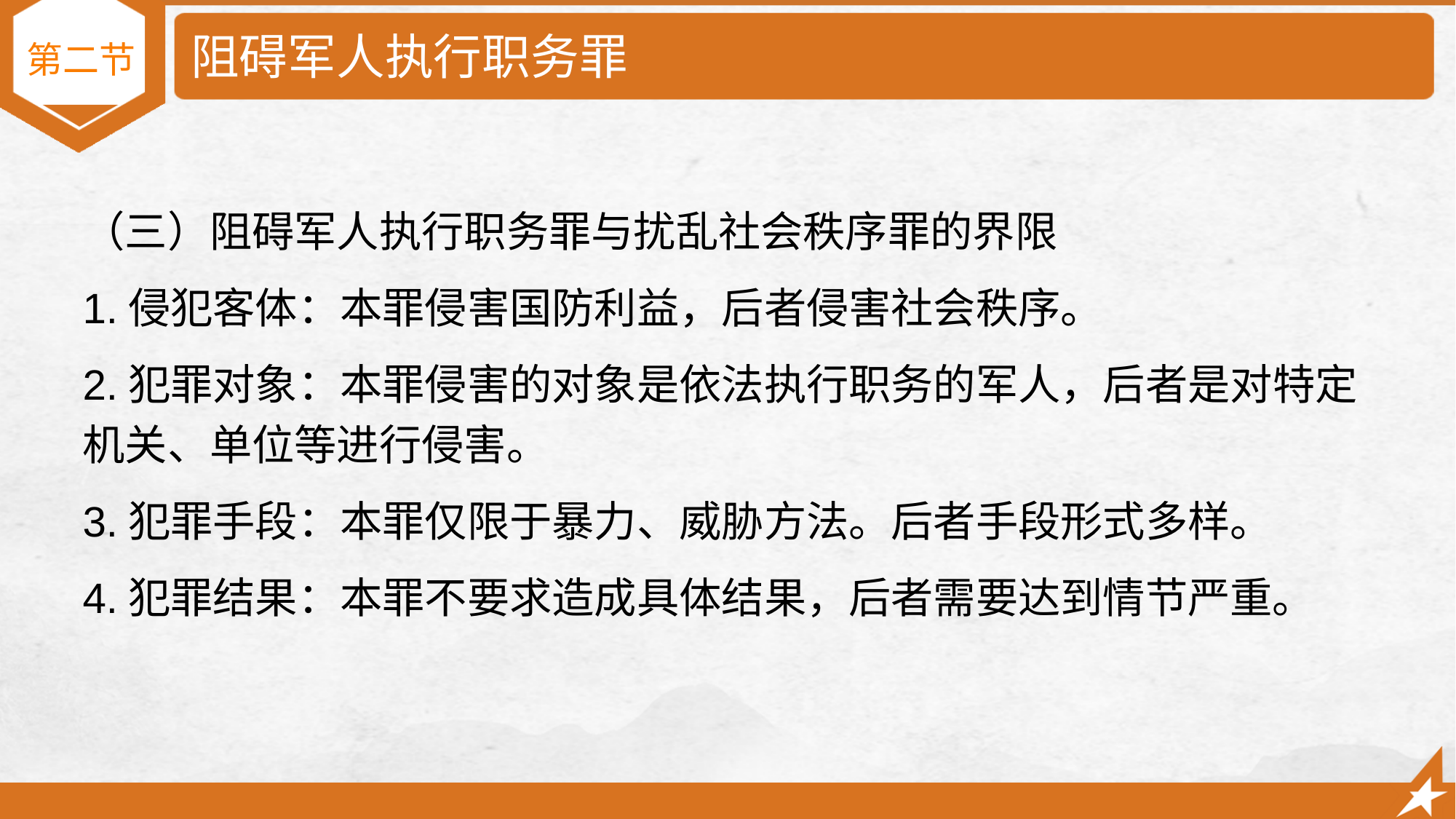

# 阻碍军人执行职务罪
第二节

（三）阻碍军人执行职务罪与扰乱社会秩序罪的界限
1.侵犯客体：本罪侵害国防利益，后者侵害社会秩序。
2.犯罪对象：本罪侵害的对象是依法执行职务的军人，后者是对特定机关、单位等进行侵害。
3.犯罪手段：本罪仅限于暴力、威胁方法。后者手段形式多样。
4.犯罪结果：本罪不要求造成具体结果，后者需要达到情节严重。